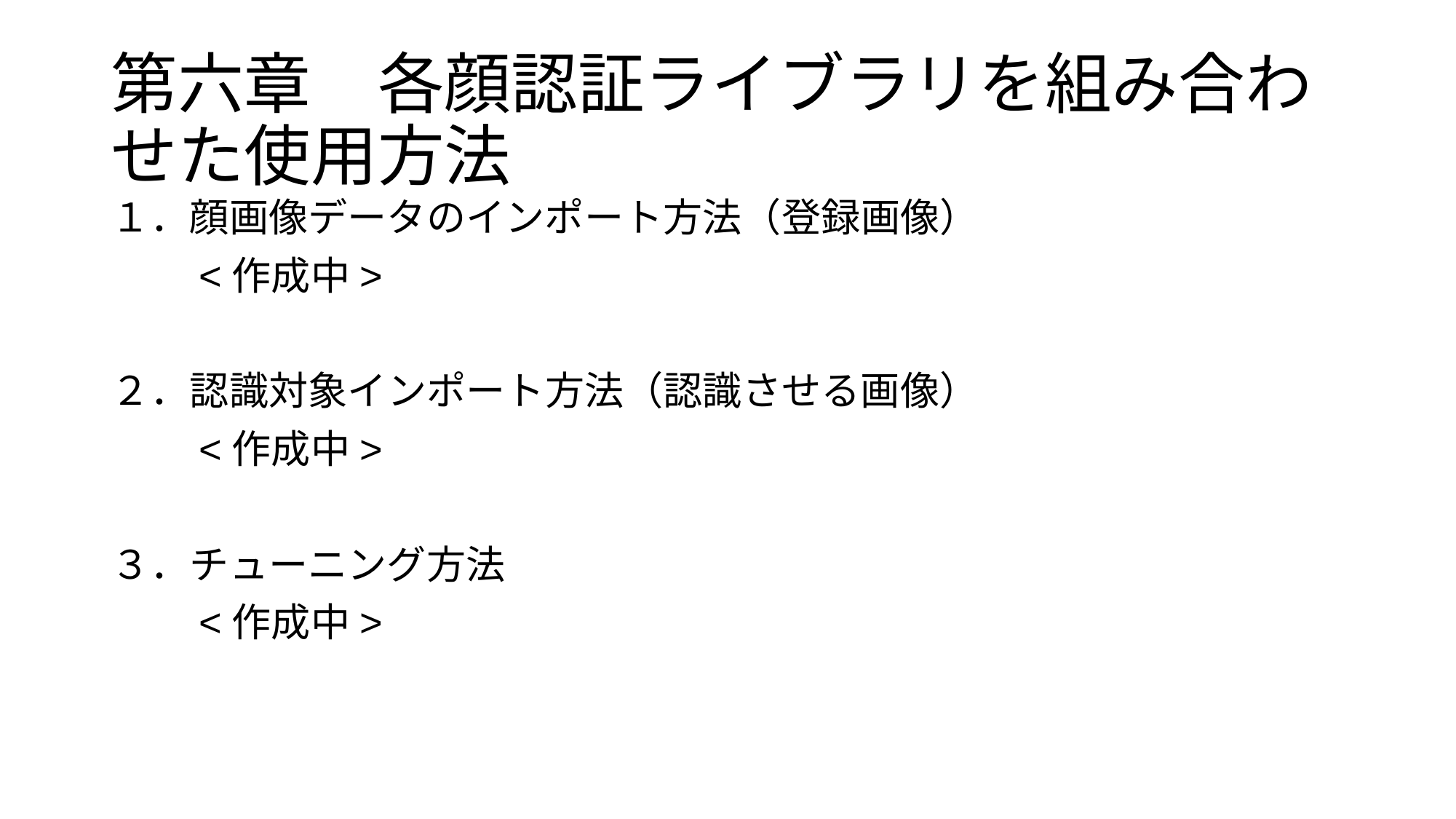

# 第六章　各顔認証ライブラリを組み合わせた使用方法
１．顔画像データのインポート方法（登録画像）
　　<作成中>

２．認識対象インポート方法（認識させる画像）
　　<作成中>

３．チューニング方法
　　<作成中>